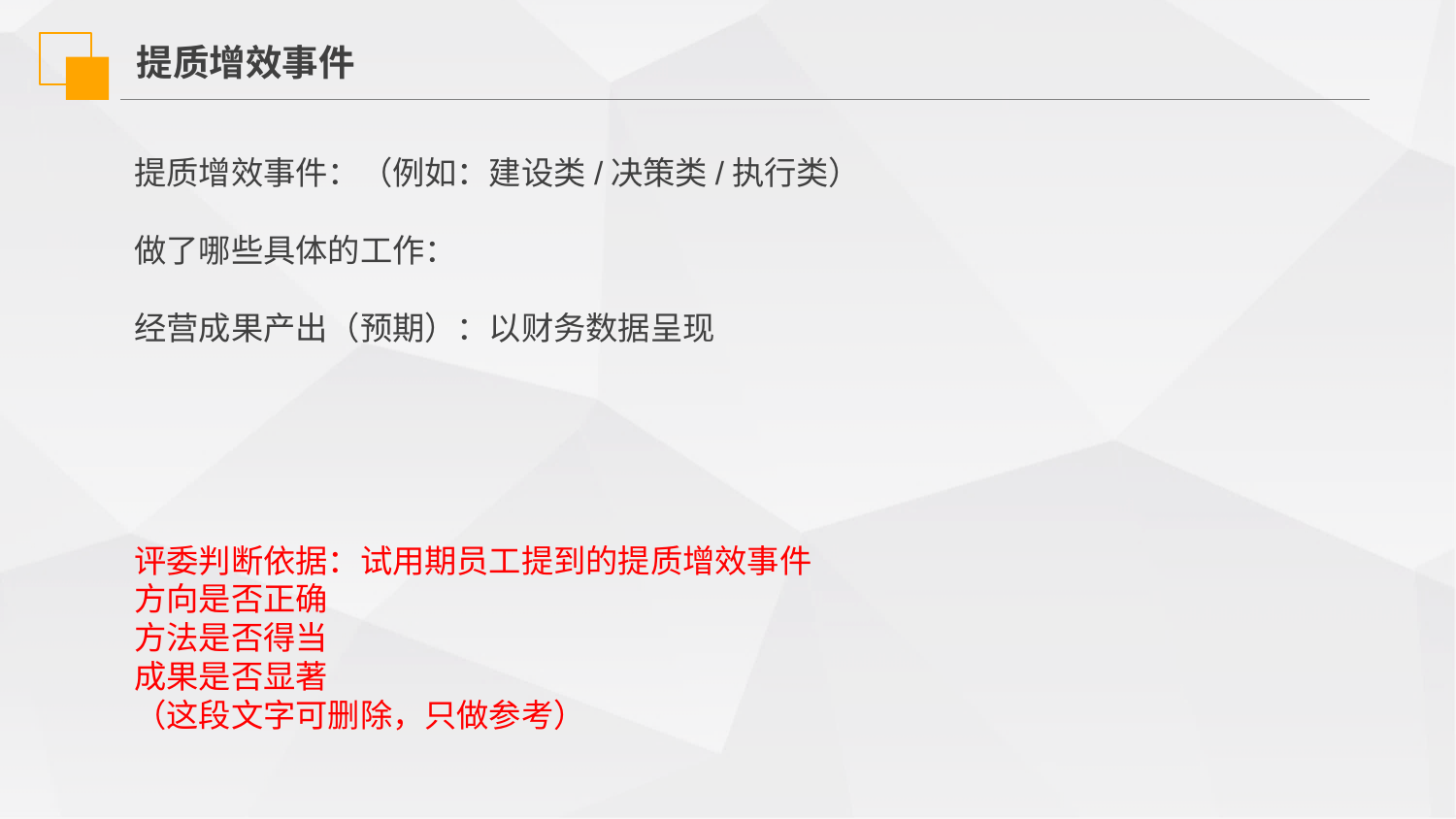

提质增效事件
提质增效事件：（例如：建设类/决策类/执行类）

做了哪些具体的工作：

经营成果产出（预期）：以财务数据呈现

评委判断依据：试用期员工提到的提质增效事件
方向是否正确
方法是否得当
成果是否显著
（这段文字可删除，只做参考）